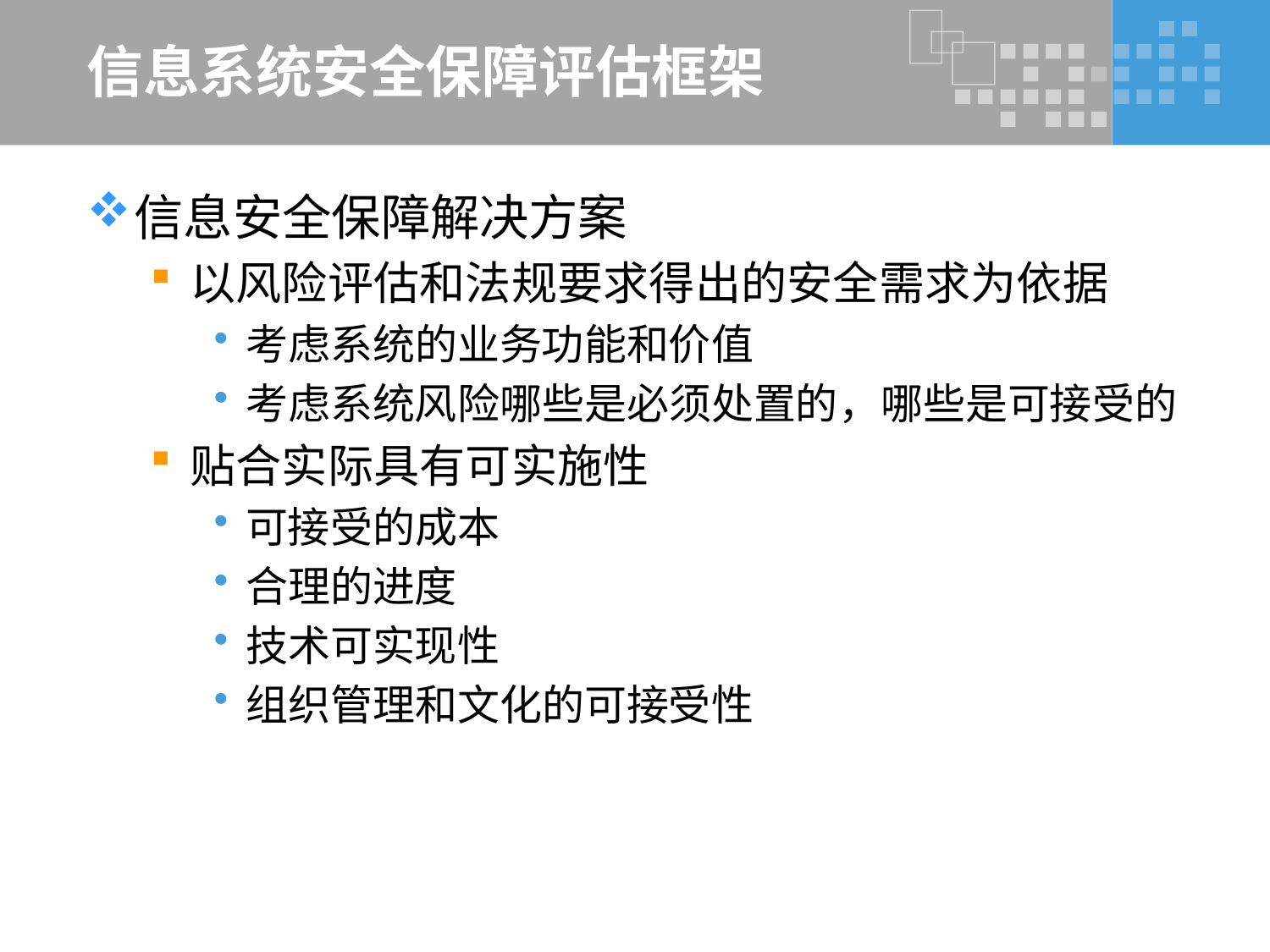

# 信息系统安全保障评估框架
信息安全保障解决方案
以风险评估和法规要求得出的安全需求为依据
考虑系统的业务功能和价值
考虑系统风险哪些是必须处置的，哪些是可接受的
贴合实际具有可实施性
可接受的成本
合理的进度
技术可实现性
组织管理和文化的可接受性

54